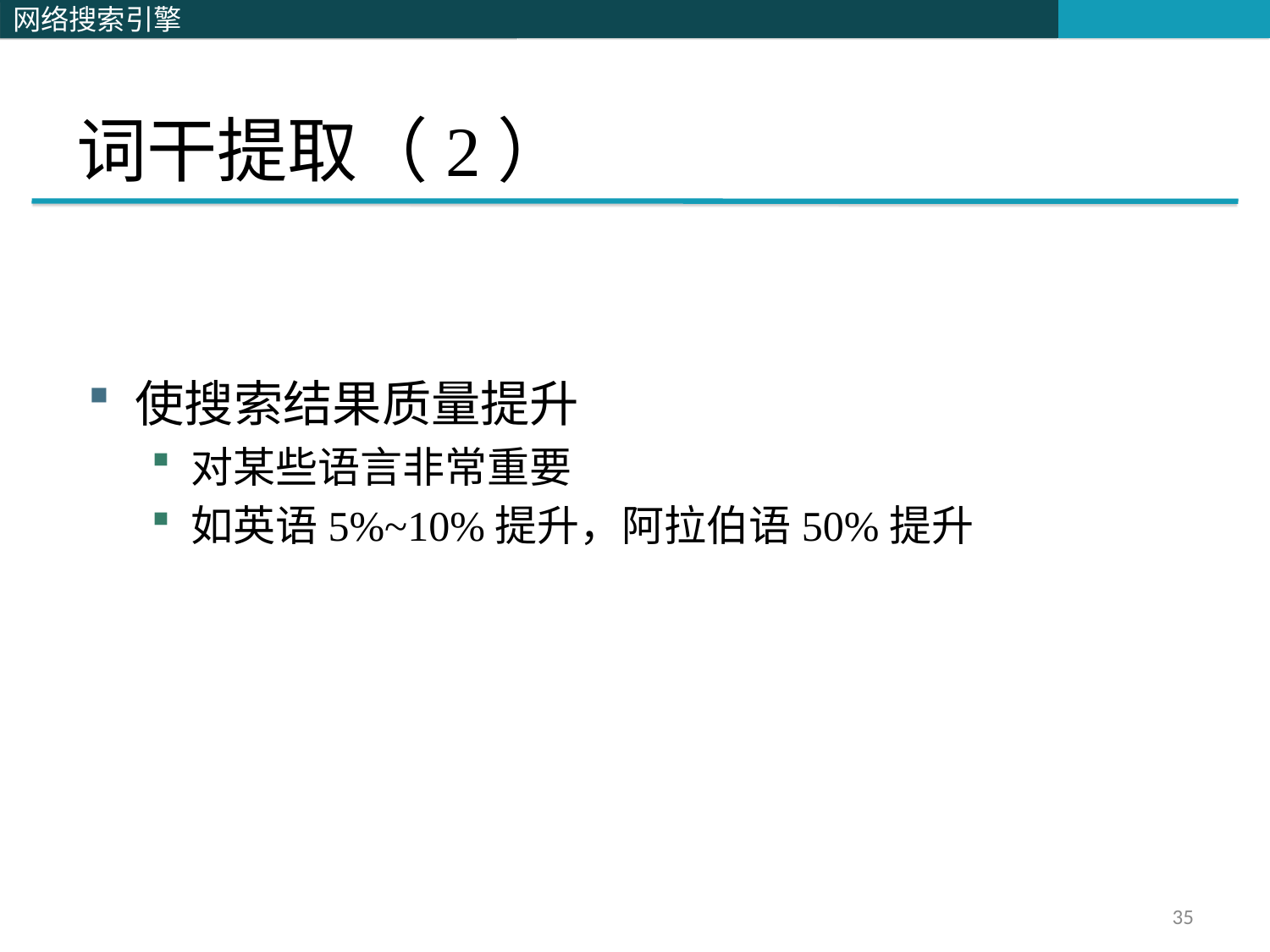

# 词干提取（2）
使搜索结果质量提升
对某些语言非常重要
如英语5%~10%提升，阿拉伯语50%提升
35